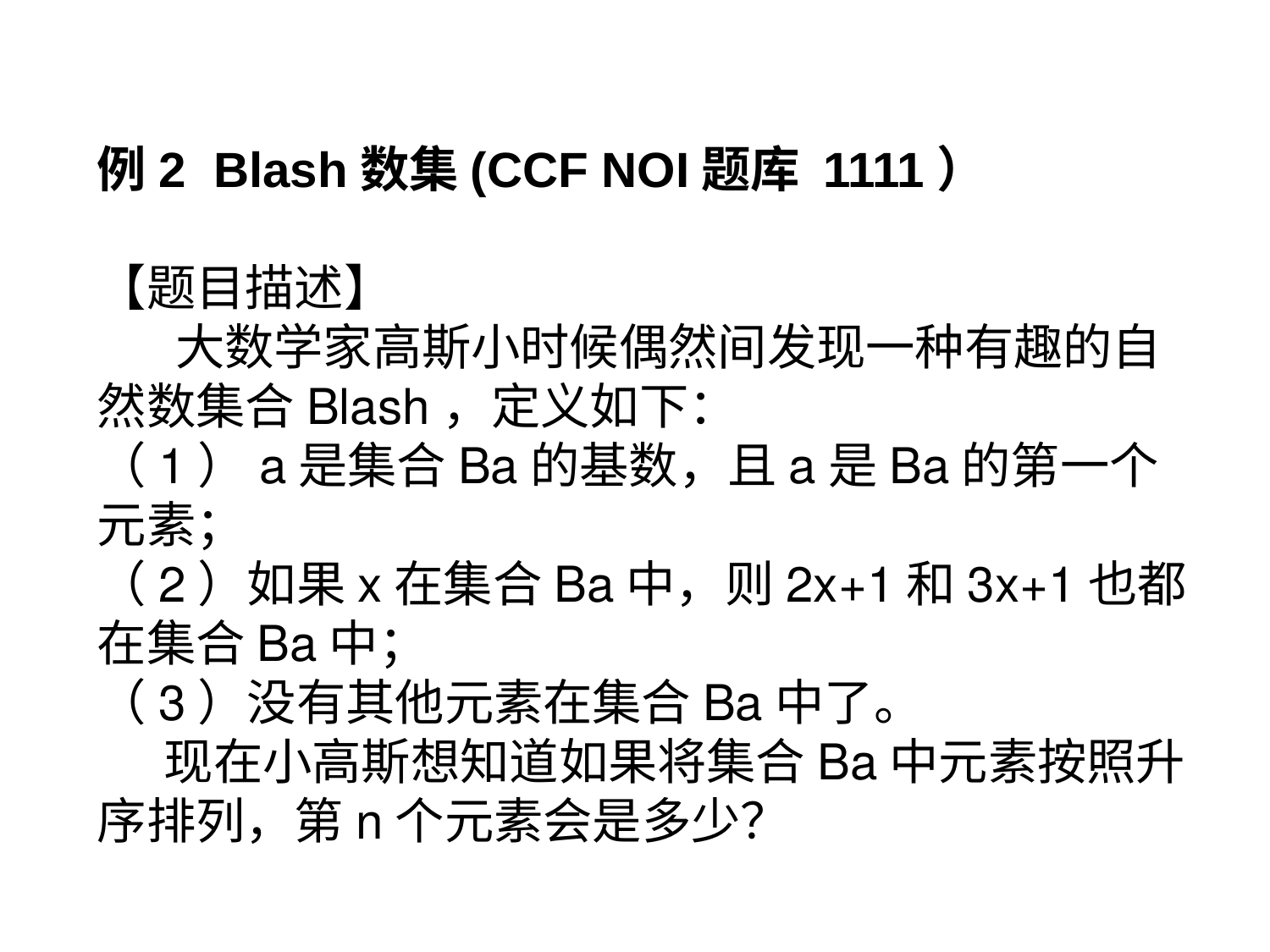

例2  Blash数集(CCF NOI题库 1111）

【题目描述】
      大数学家高斯小时候偶然间发现一种有趣的自然数集合Blash，定义如下：
（1）a是集合Ba的基数，且a是Ba的第一个元素；
（2）如果x在集合Ba中，则2x+1和3x+1也都在集合Ba中；
（3）没有其他元素在集合Ba中了。
     现在小高斯想知道如果将集合Ba中元素按照升序排列，第n个元素会是多少？